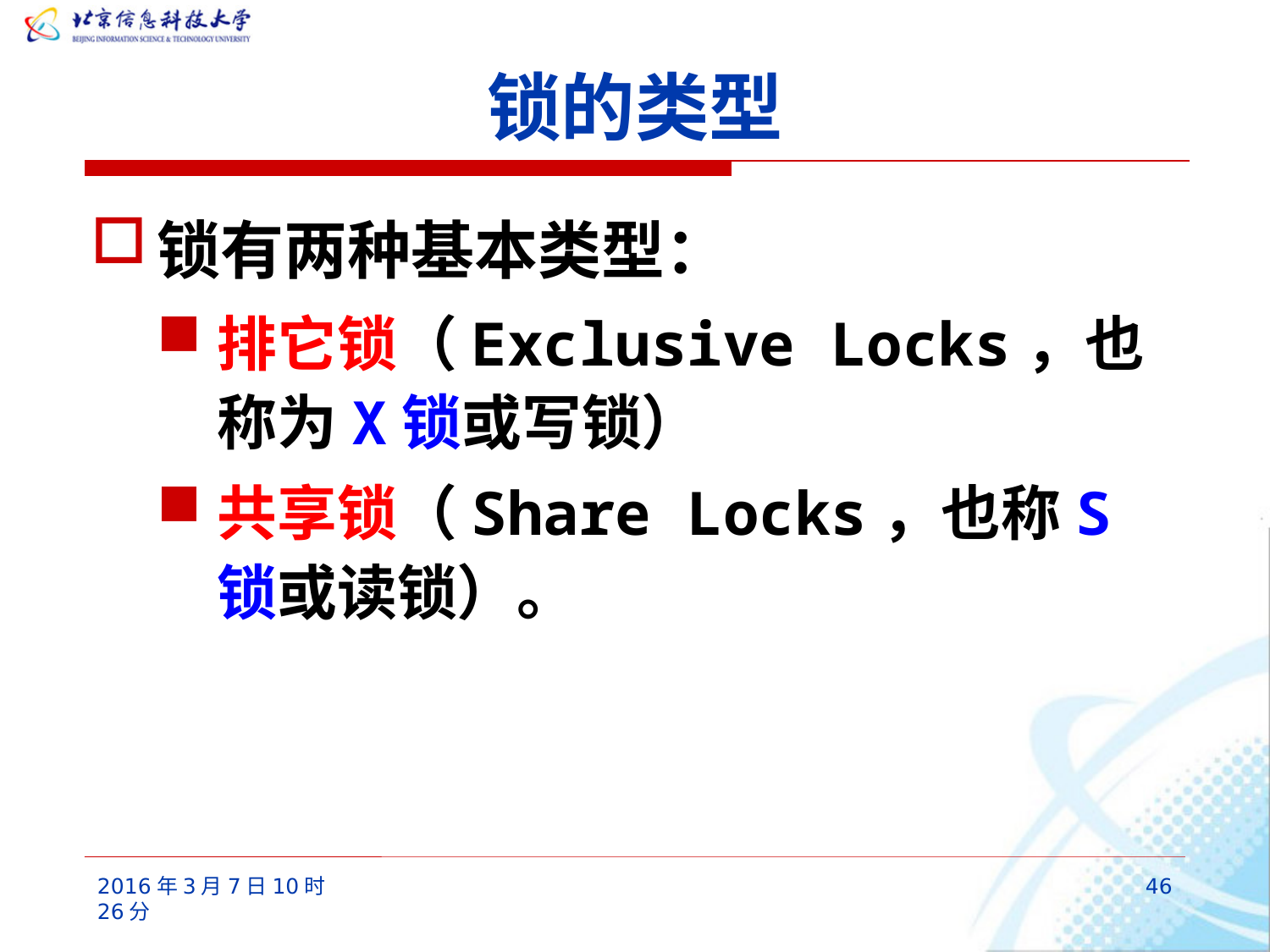

# 锁的类型
锁有两种基本类型：
排它锁（Exclusive Locks，也称为X锁或写锁）
共享锁（Share Locks，也称S锁或读锁）。

2016年3月7日10时26分
46